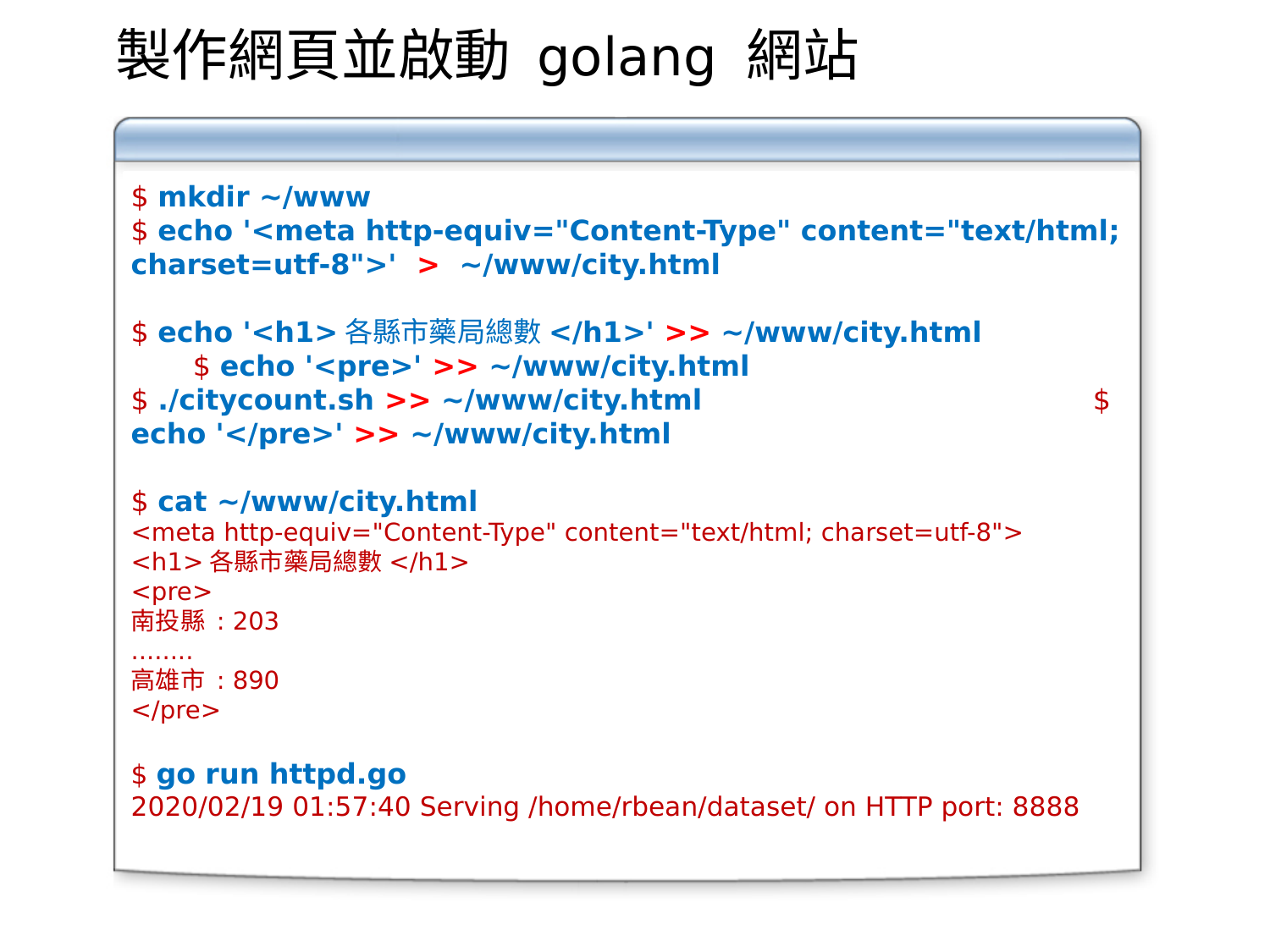

# 製作網頁並啟動 golang 網站
$ mkdir ~/www
$ echo '<meta http-equiv="Content-Type" content="text/html; charset=utf-8">'  >  ~/www/city.html

$ echo '<h1>各縣市藥局總數</h1>' >> ~/www/city.html                        $ echo '<pre>' >> ~/www/city.html                                          $ ./citycount.sh >> ~/www/city.html                                           $ echo '</pre>' >> ~/www/city.html

$ cat ~/www/city.html
<meta http-equiv="Content-Type" content="text/html; charset=utf-8">
<h1>各縣市藥局總數</h1>
<pre>
南投縣 : 203
........
高雄市 : 890
</pre>

$ go run httpd.go
2020/02/19 01:57:40 Serving /home/rbean/dataset/ on HTTP port: 8888